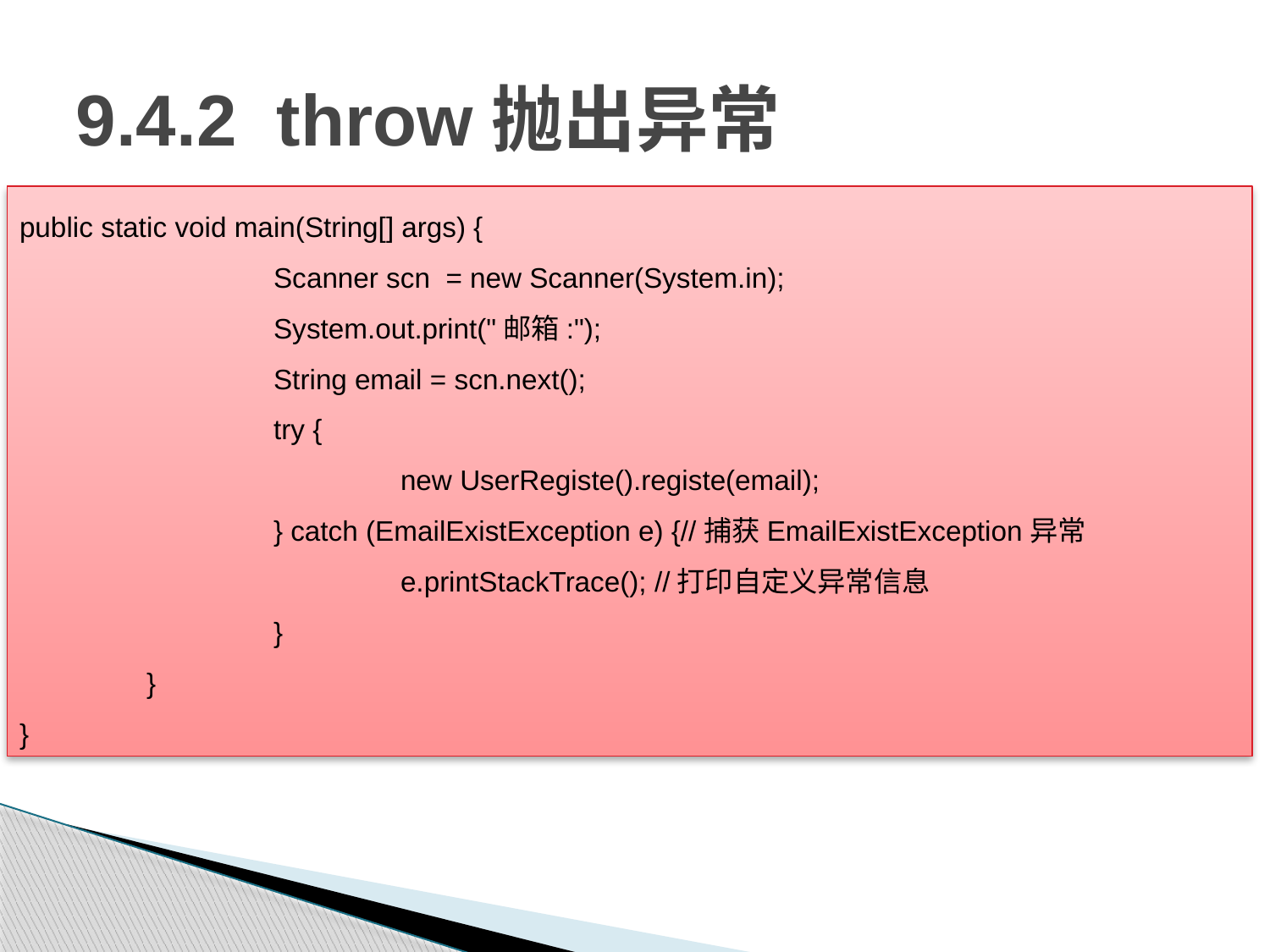

# 9.4.2  throw抛出异常
public static void main(String[] args) {
		Scanner scn  = new Scanner(System.in);
		System.out.print("邮箱:");
		String email = scn.next();
		try {
			new UserRegiste().registe(email);
		} catch (EmailExistException e) {//捕获EmailExistException异常
			e.printStackTrace();	//打印自定义异常信息
		}
	}
}